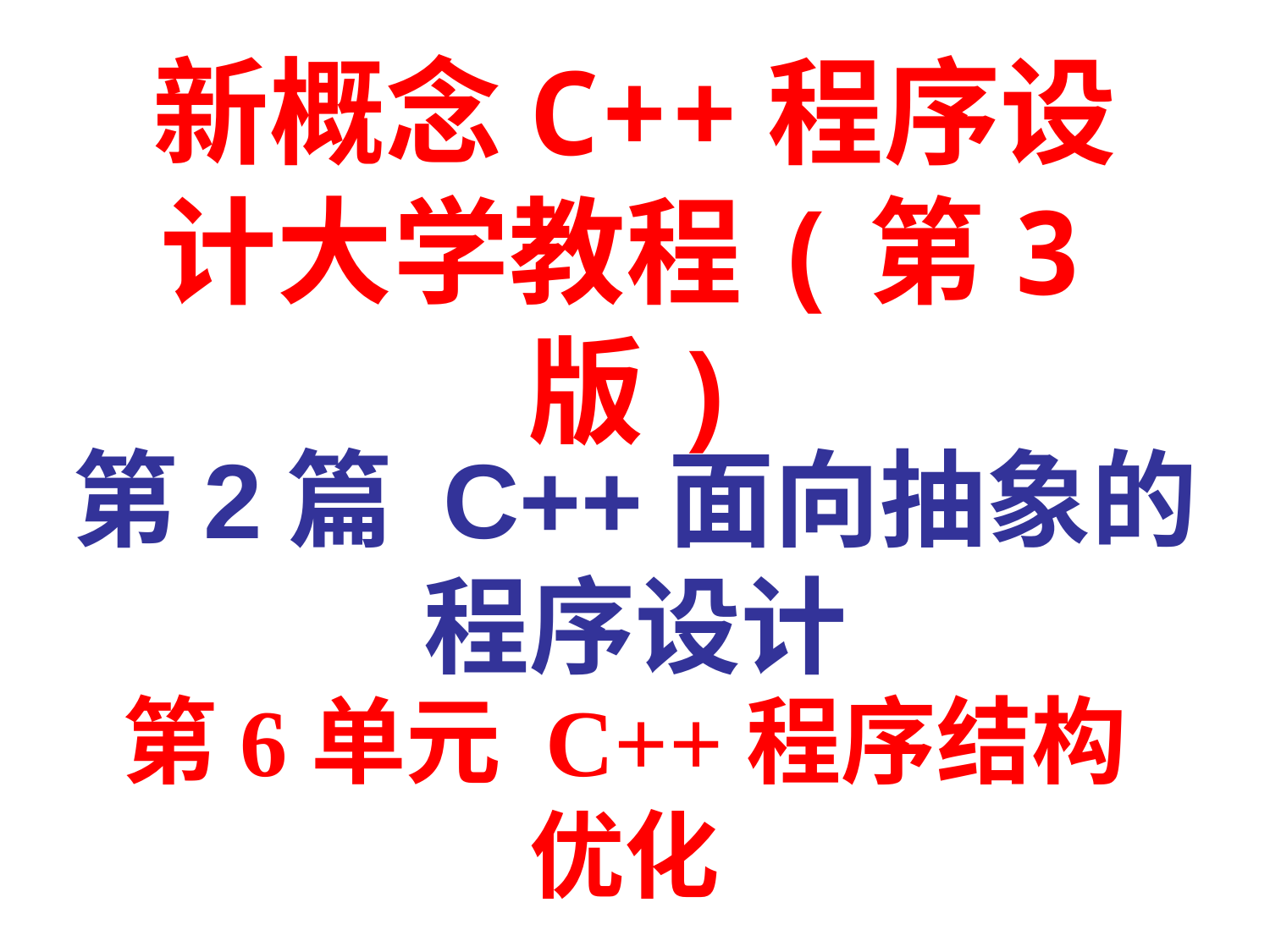

# 新概念C++程序设计大学教程(第3版)
第2篇 C++面向抽象的程序设计
第6单元 C++程序结构优化